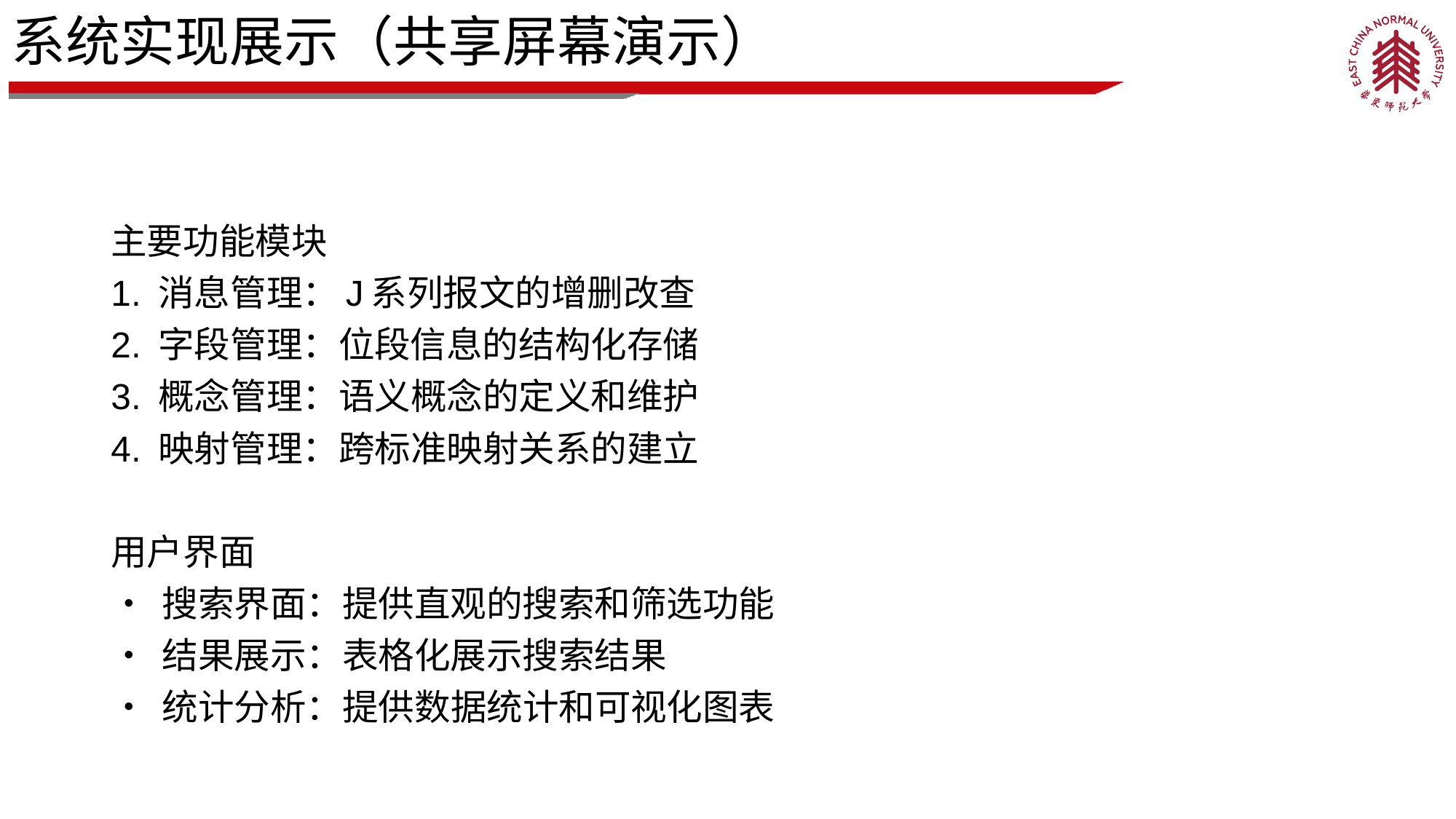

# 系统实现展示（共享屏幕演示）
主要功能模块
1. 消息管理：J系列报文的增删改查
2. 字段管理：位段信息的结构化存储
3. 概念管理：语义概念的定义和维护
4. 映射管理：跨标准映射关系的建立

用户界面
• 搜索界面：提供直观的搜索和筛选功能
• 结果展示：表格化展示搜索结果
• 统计分析：提供数据统计和可视化图表